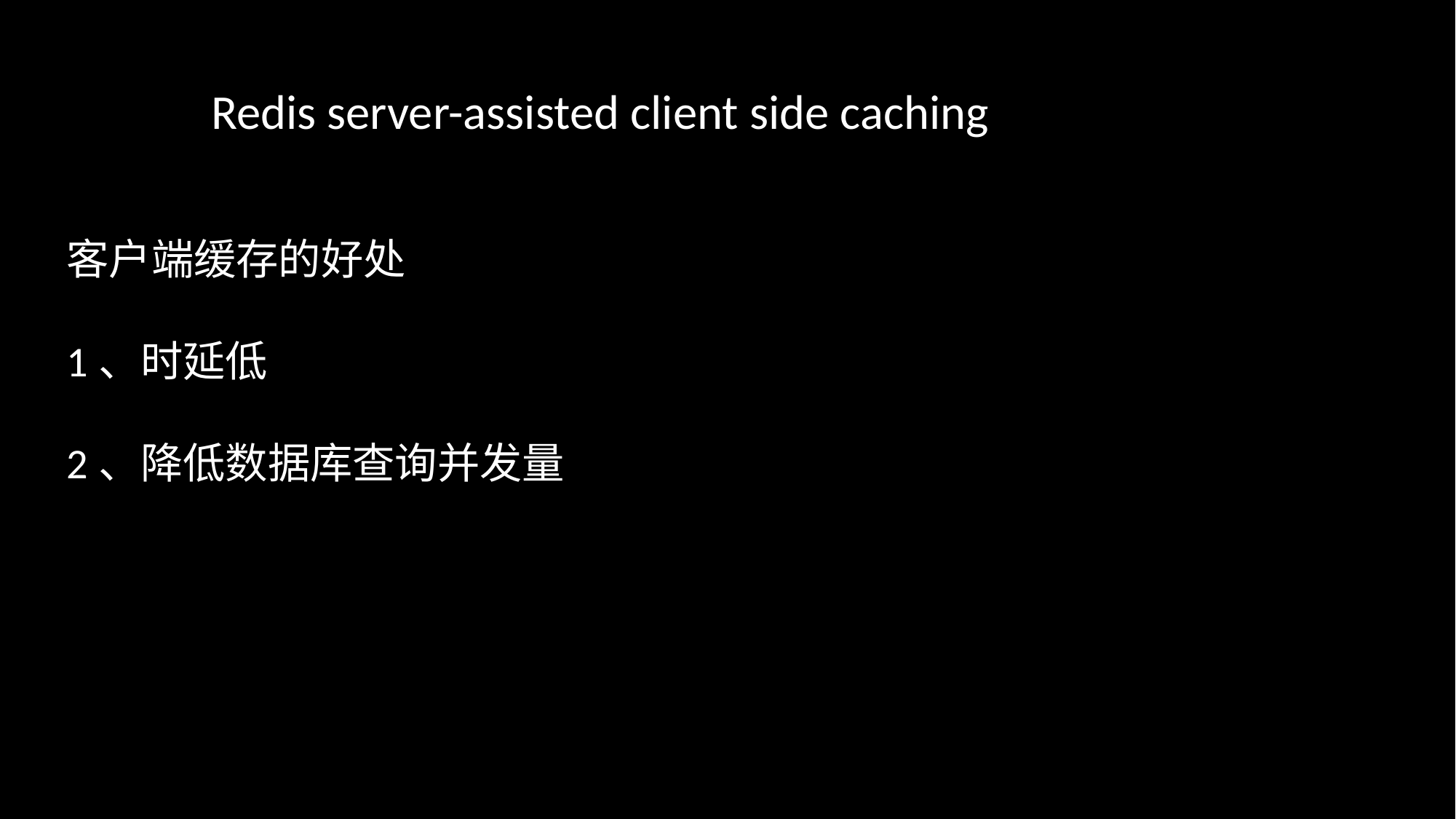

Redis server-assisted client side caching
客户端缓存的好处

1、时延低

2、降低数据库查询并发量